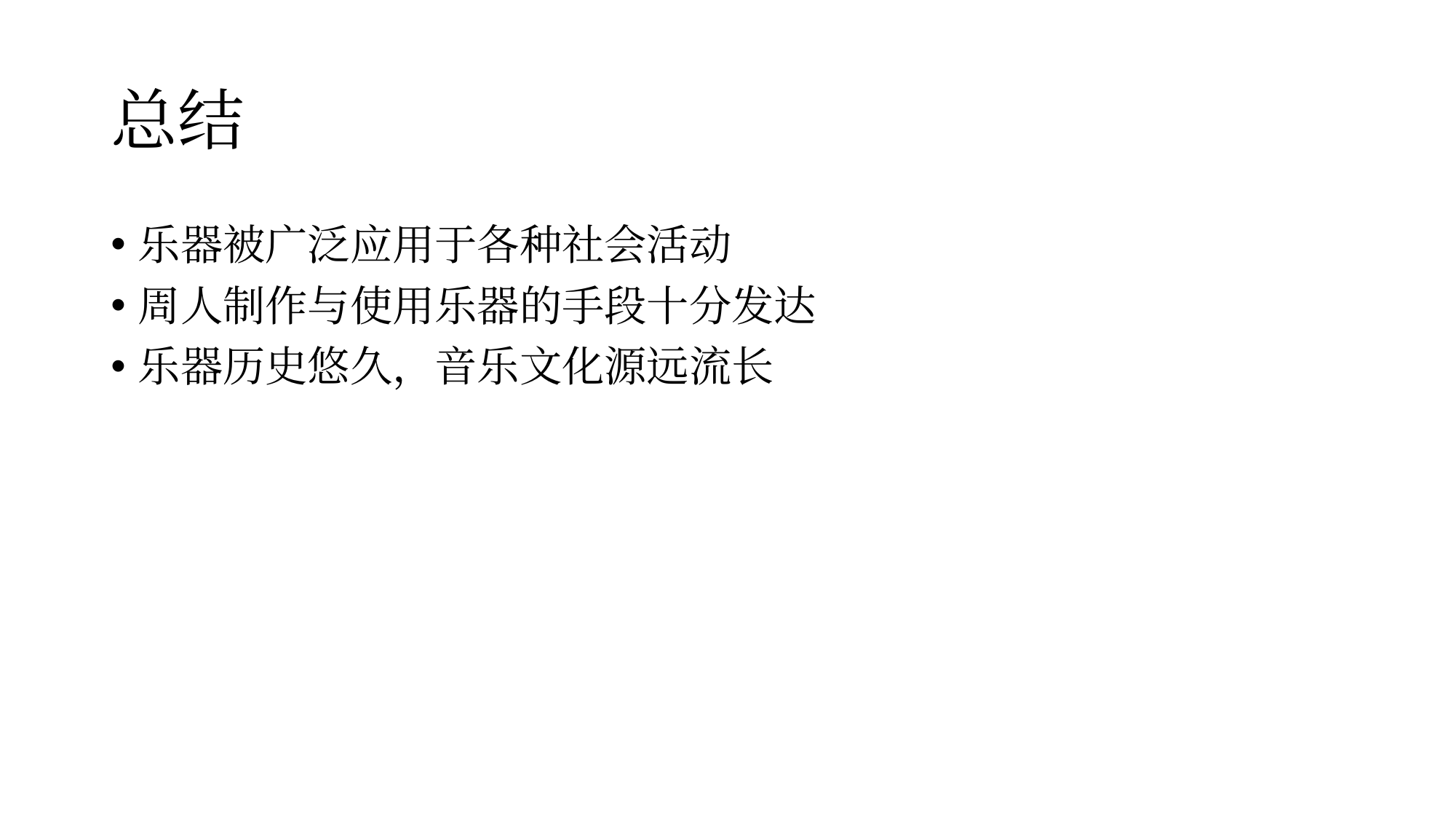

# 总结
乐器被广泛应用于各种社会活动
周人制作与使用乐器的手段十分发达
乐器历史悠久，音乐文化源远流长